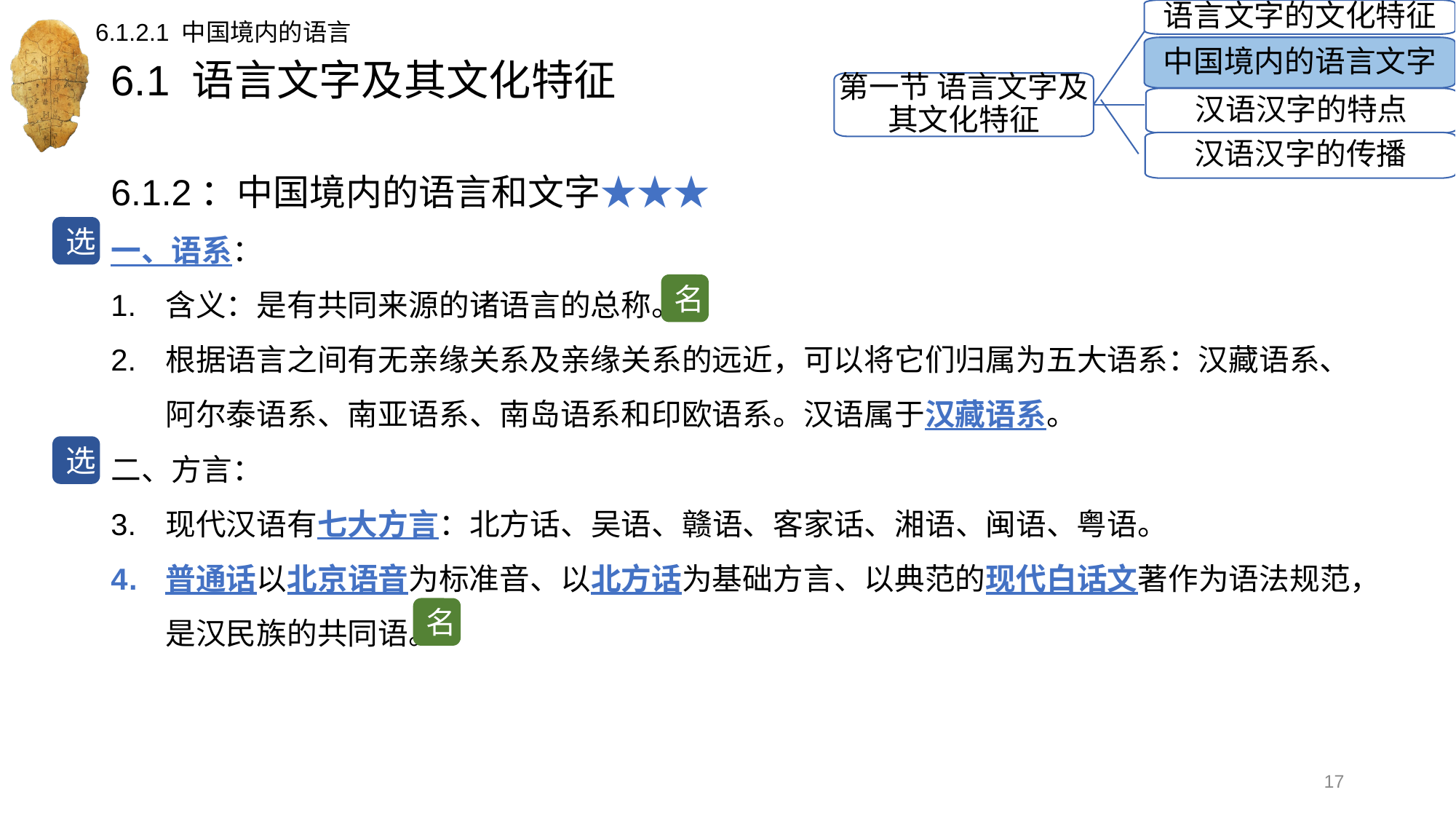

语言文字的文化特征
6.1.2.1 中国境内的语言
中国境内的语言文字
# 6.1 语言文字及其文化特征

第一节 语言文字及其文化特征
汉语汉字的特点

汉语汉字的传播
6.1.2：中国境内的语言和文字★★★
一、语系：
含义：是有共同来源的诸语言的总称。
根据语言之间有无亲缘关系及亲缘关系的远近，可以将它们归属为五大语系：汉藏语系、阿尔泰语系、南亚语系、南岛语系和印欧语系。汉语属于汉藏语系。
二、方言：
现代汉语有七大方言：北方话、吴语、赣语、客家话、湘语、闽语、粤语。
普通话以北京语音为标准音、以北方话为基础方言、以典范的现代白话文著作为语法规范，是汉民族的共同语。
选
名
选
名
17